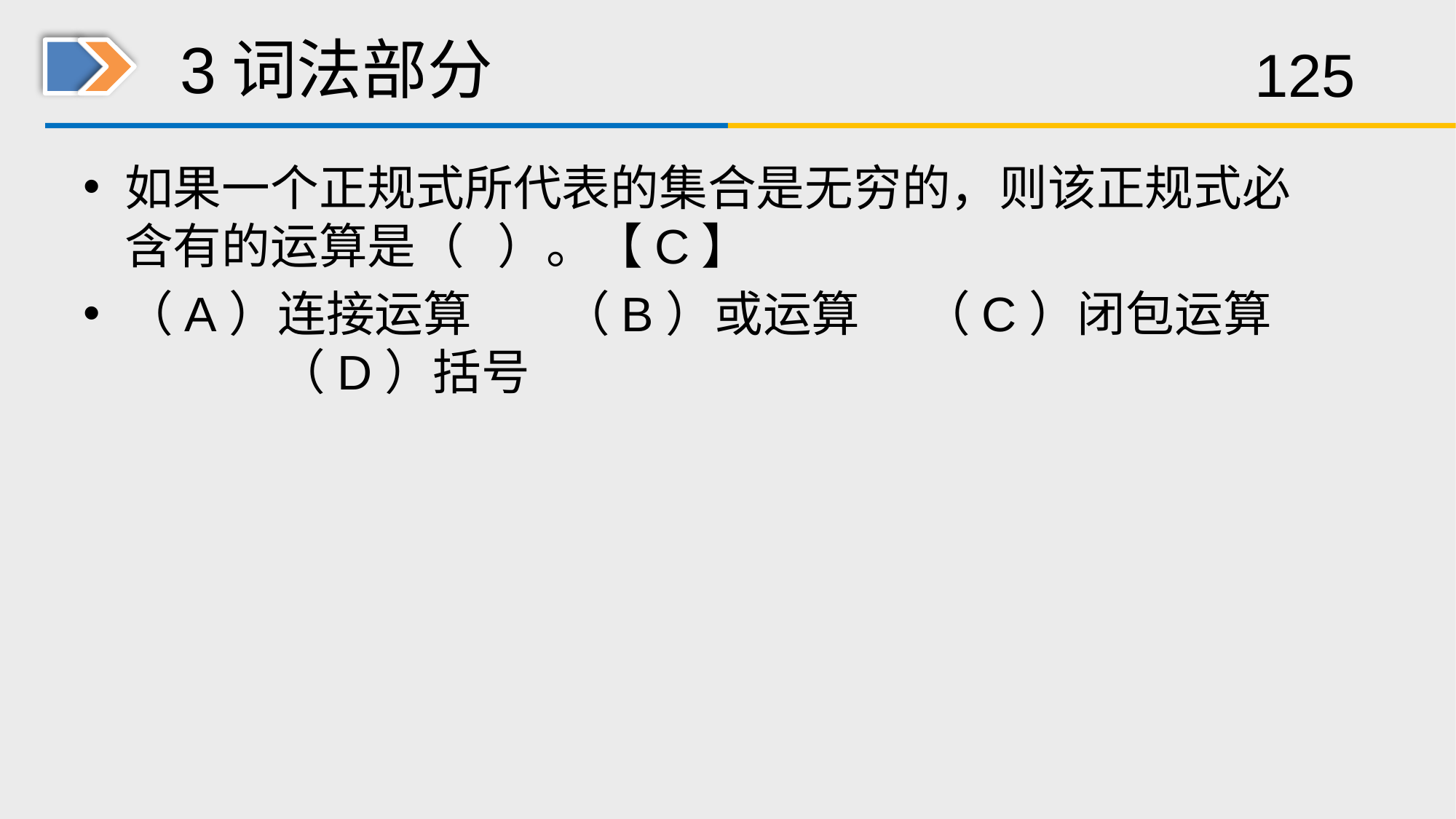

# 3词法部分
125
如果一个正规式所代表的集合是无穷的，则该正规式必含有的运算是（   ）。【C】
（A）连接运算	（B）或运算	   （C）闭包运算	    （D）括号